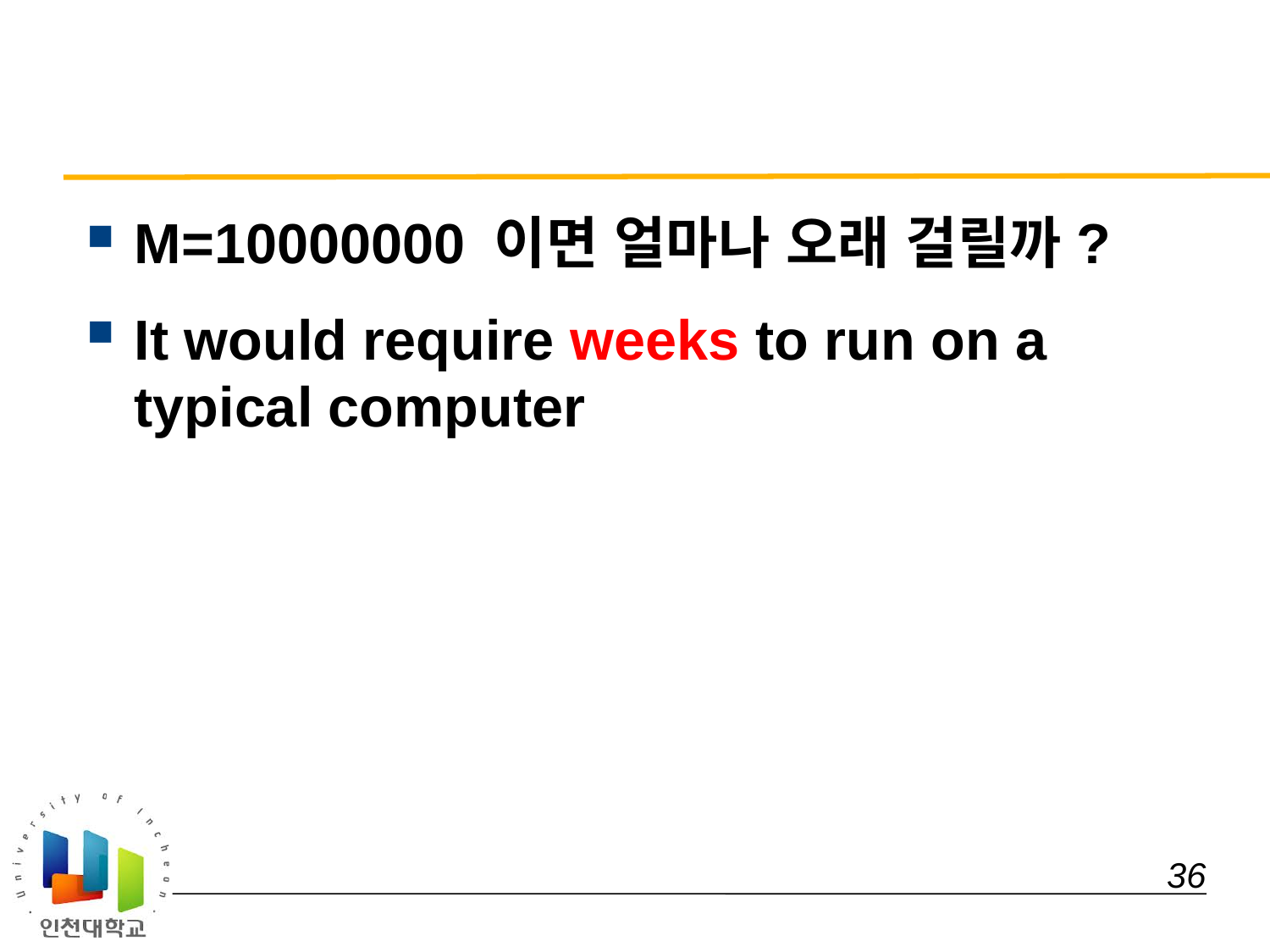

#
M=10000000 이면 얼마나 오래 걸릴까?
It would require weeks to run on a typical computer
 36